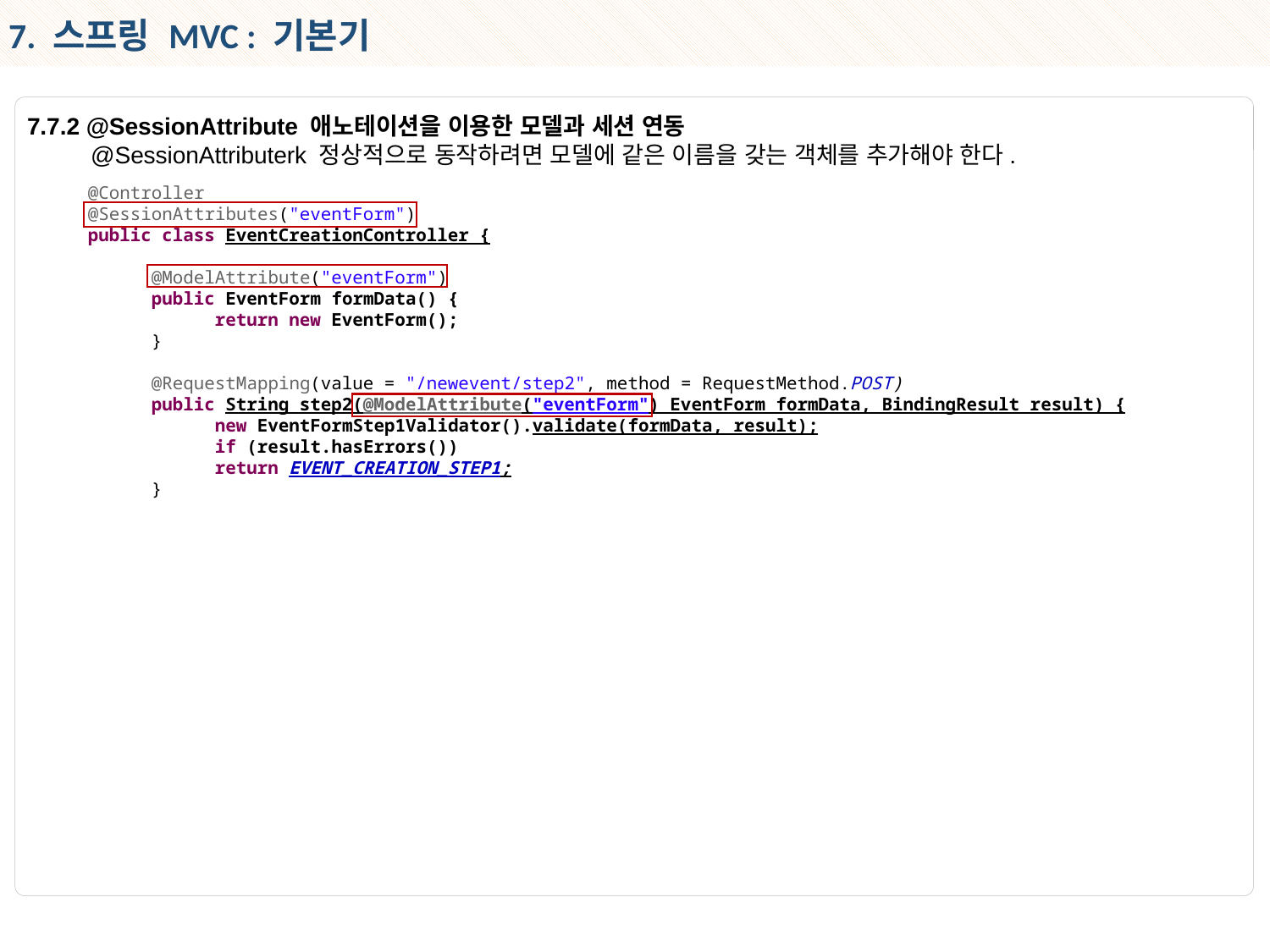

7. 스프링 MVC : 기본기
7.7.2 @SessionAttribute 애노테이션을 이용한 모델과 세션 연동
@SessionAttributerk 정상적으로 동작하려면 모델에 같은 이름을 갖는 객체를 추가해야 한다.
@Controller
@SessionAttributes("eventForm")
public class EventCreationController {

@ModelAttribute("eventForm")
public EventForm formData() {
return new EventForm();
}

@RequestMapping(value = "/newevent/step2", method = RequestMethod.POST)
public String step2(@ModelAttribute("eventForm") EventForm formData, BindingResult result) {
new EventFormStep1Validator().validate(formData, result);
if (result.hasErrors())
return EVENT_CREATION_STEP1;
}